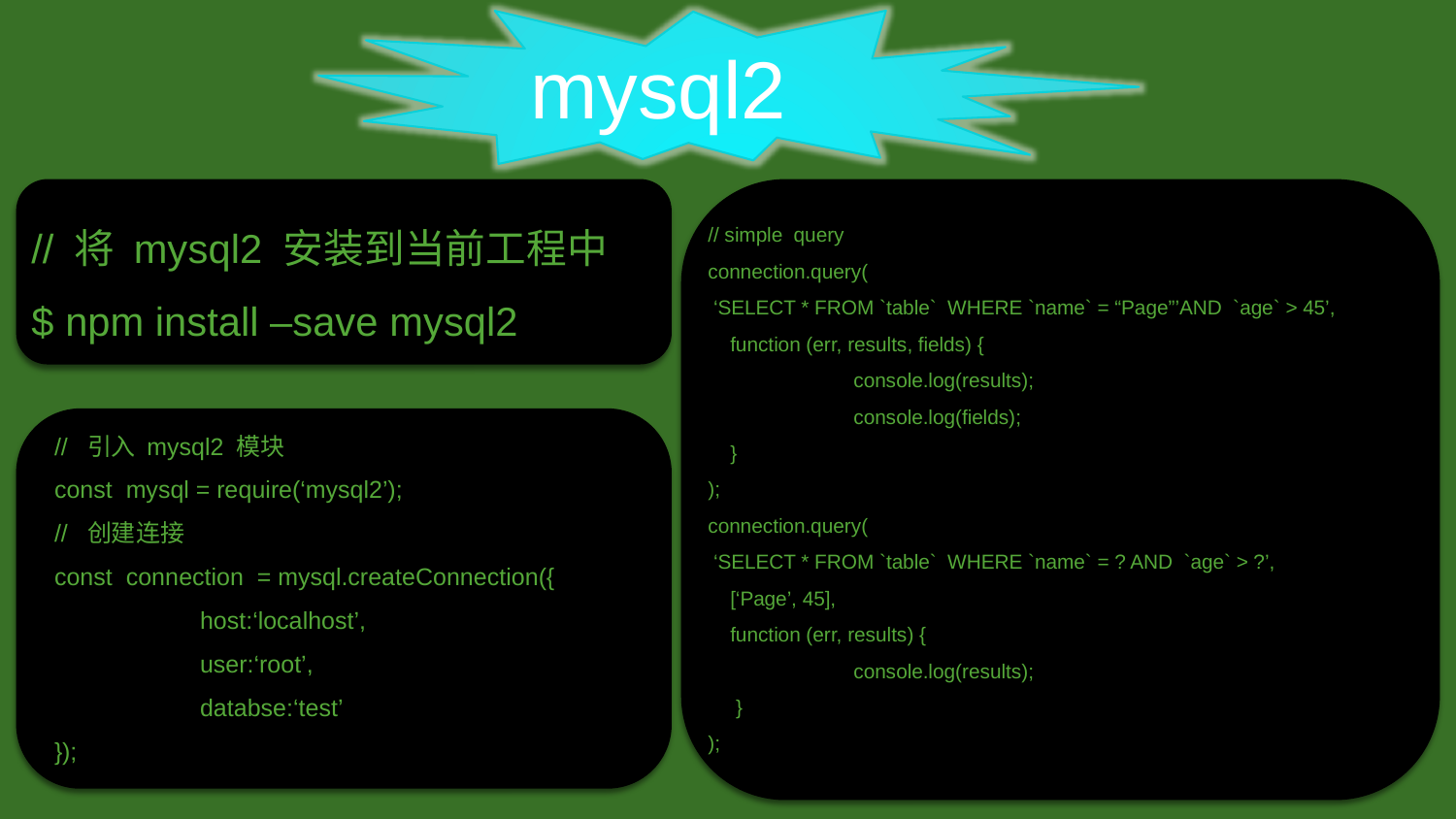

mysql2

// 将 mysql2 安装到当前工程中
$ npm install –save mysql2
// simple  query
connection.query(
 ‘SELECT * FROM `table`  WHERE `name` = “Page”’AND  `age` > 45’,
    function (err, results, fields) {
	console.log(results);
	console.log(fields);
    }
);
connection.query(
 ‘SELECT * FROM `table`  WHERE `name` = ? AND  `age` > ?’,
    [‘Page’, 45],
    function (err, results) {
	console.log(results);
     }
);

//  引入 mysql2 模块
const  mysql = require(‘mysql2’);
//  创建连接
const  connection  = mysql.createConnection({
	host:‘localhost’,
	user:‘root’,
	databse:‘test’
});